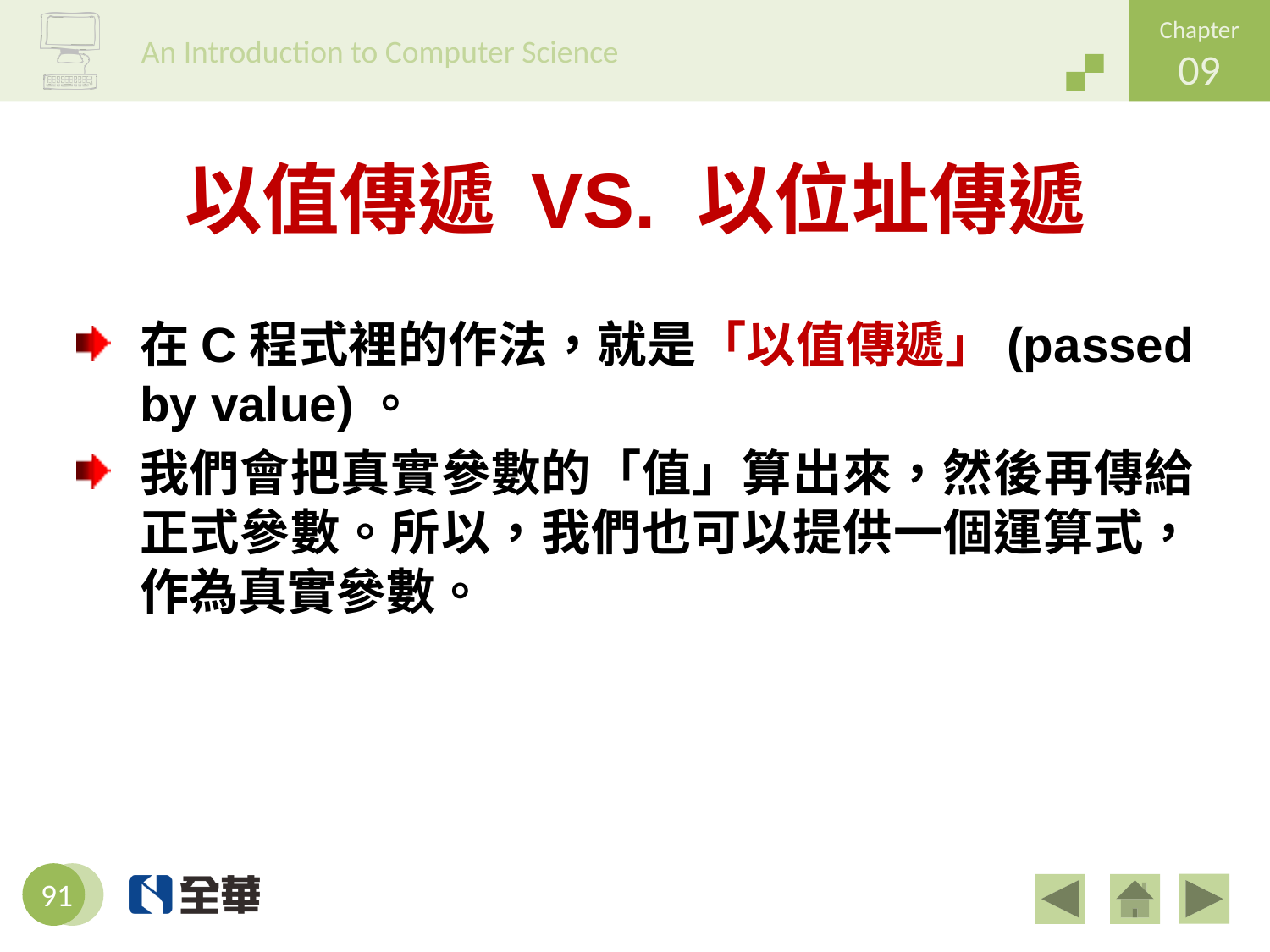

# 以值傳遞 VS. 以位址傳遞
在C程式裡的作法，就是「以值傳遞」(passed by value)。
我們會把真實參數的「值」算出來，然後再傳給正式參數。所以，我們也可以提供一個運算式，作為真實參數。